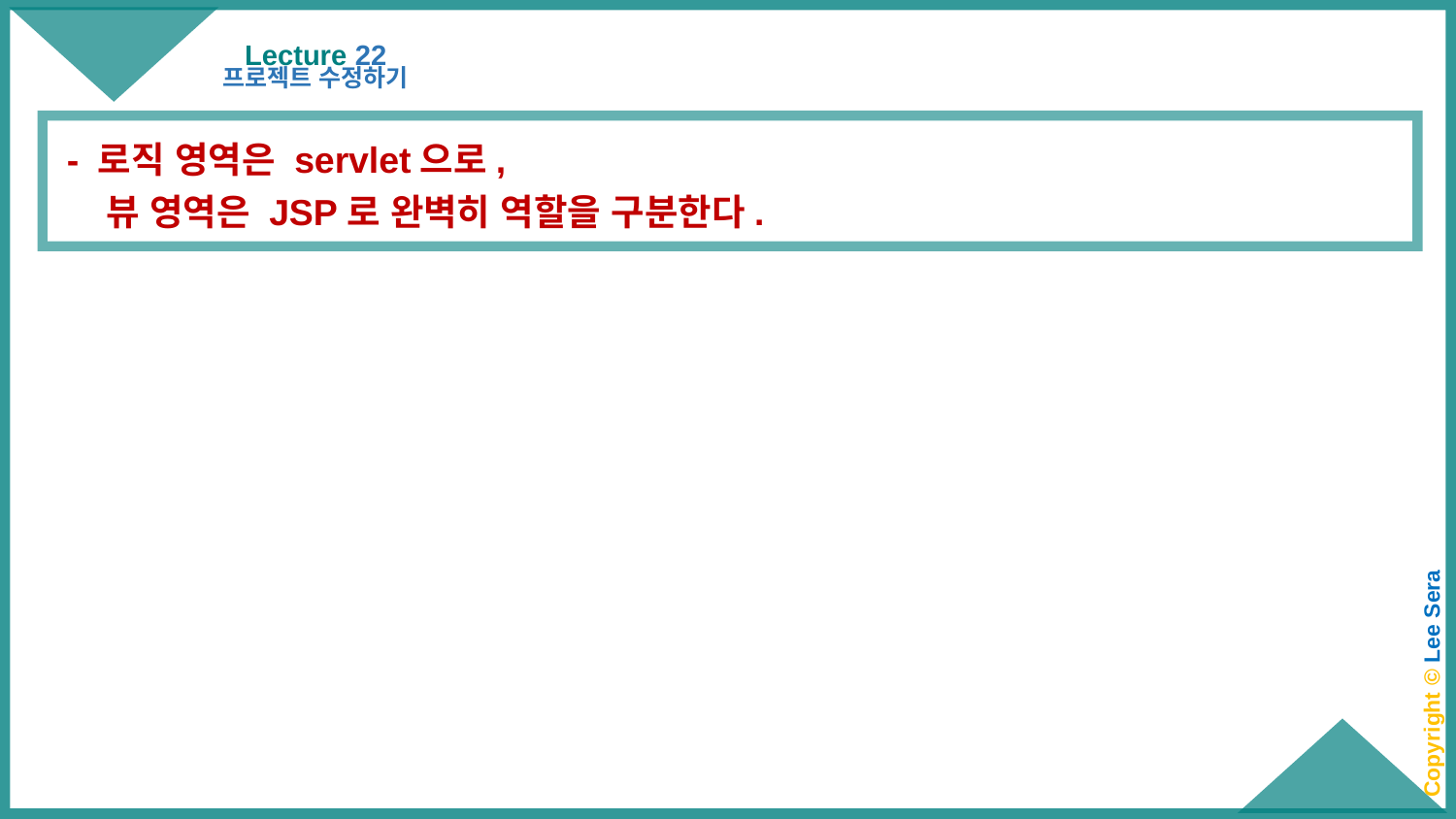

# Lecture 22
프로젝트 수정하기
 - 로직 영역은 servlet으로,
    뷰 영역은 JSP로 완벽히 역할을 구분한다.
Copyright © Lee Sera